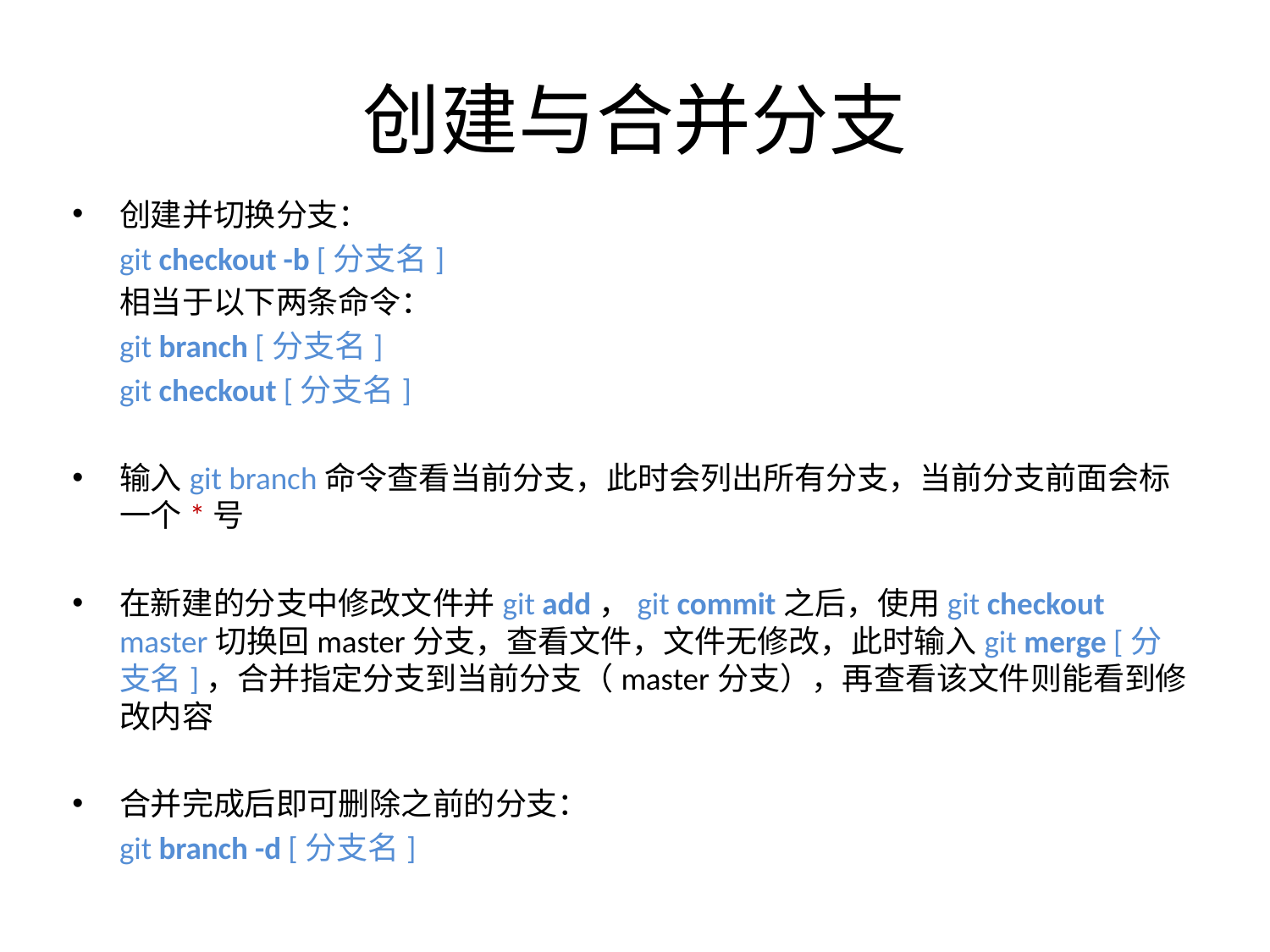

# 创建与合并分支
创建并切换分支：
	git checkout -b [分支名]
	相当于以下两条命令：
	git branch [分支名]
	git checkout [分支名]

输入git branch命令查看当前分支，此时会列出所有分支，当前分支前面会标一个*号

在新建的分支中修改文件并git add，git commit之后，使用git checkout master切换回master分支，查看文件，文件无修改，此时输入git merge [分支名]，合并指定分支到当前分支（master分支），再查看该文件则能看到修改内容

合并完成后即可删除之前的分支：
	git branch -d [分支名]